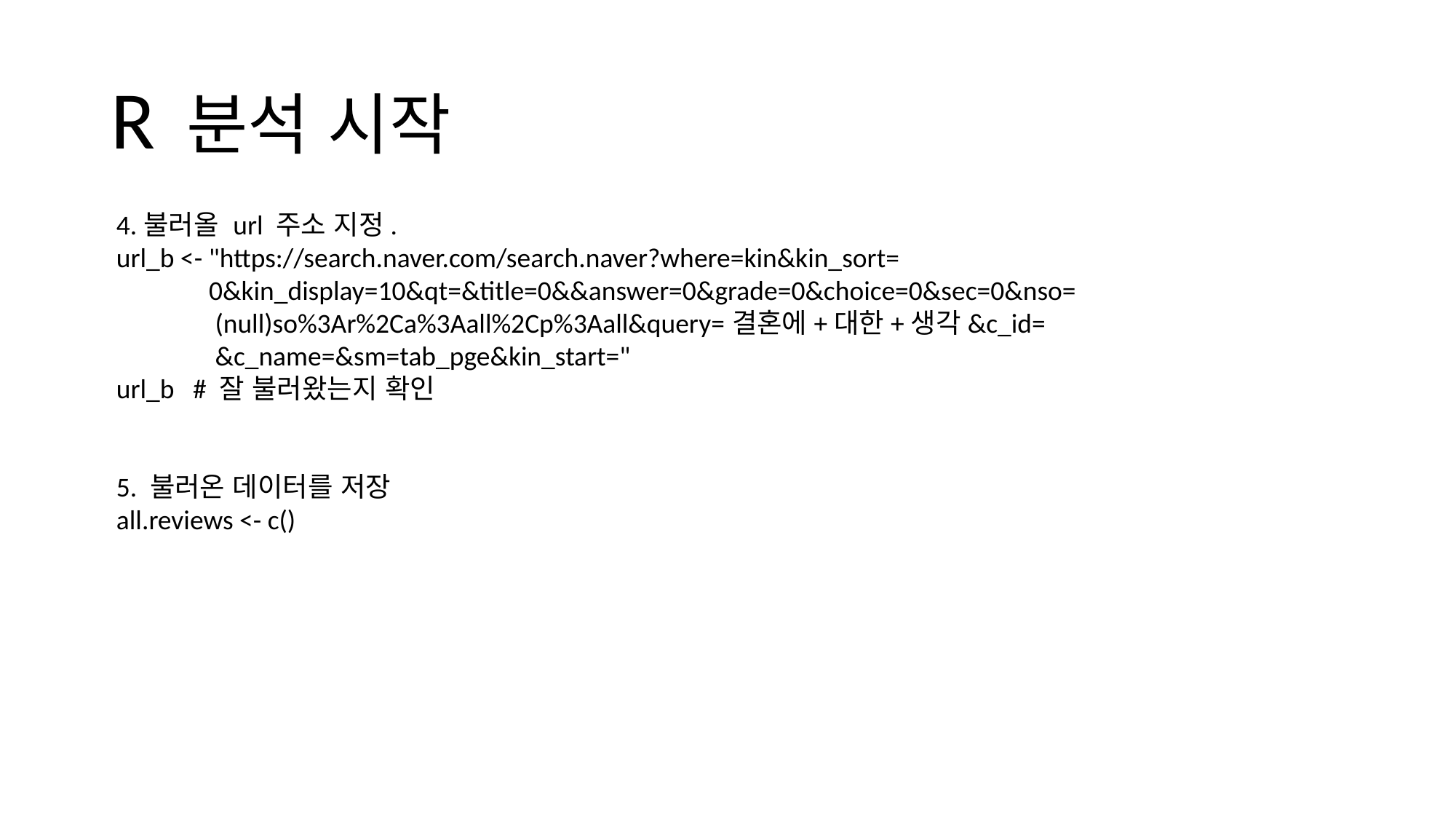

# R 분석 시작
4.불러올 url 주소 지정.
url_b <- "https://search.naver.com/search.naver?where=kin&kin_sort=
               0&kin_display=10&qt=&title=0&&answer=0&grade=0&choice=0&sec=0&nso=
                (null)so%3Ar%2Ca%3Aall%2Cp%3Aall&query=결혼에+대한+생각&c_id=
                &c_name=&sm=tab_pge&kin_start="
url_b   # 잘 불러왔는지 확인

5. 불러온 데이터를 저장
all.reviews <- c()